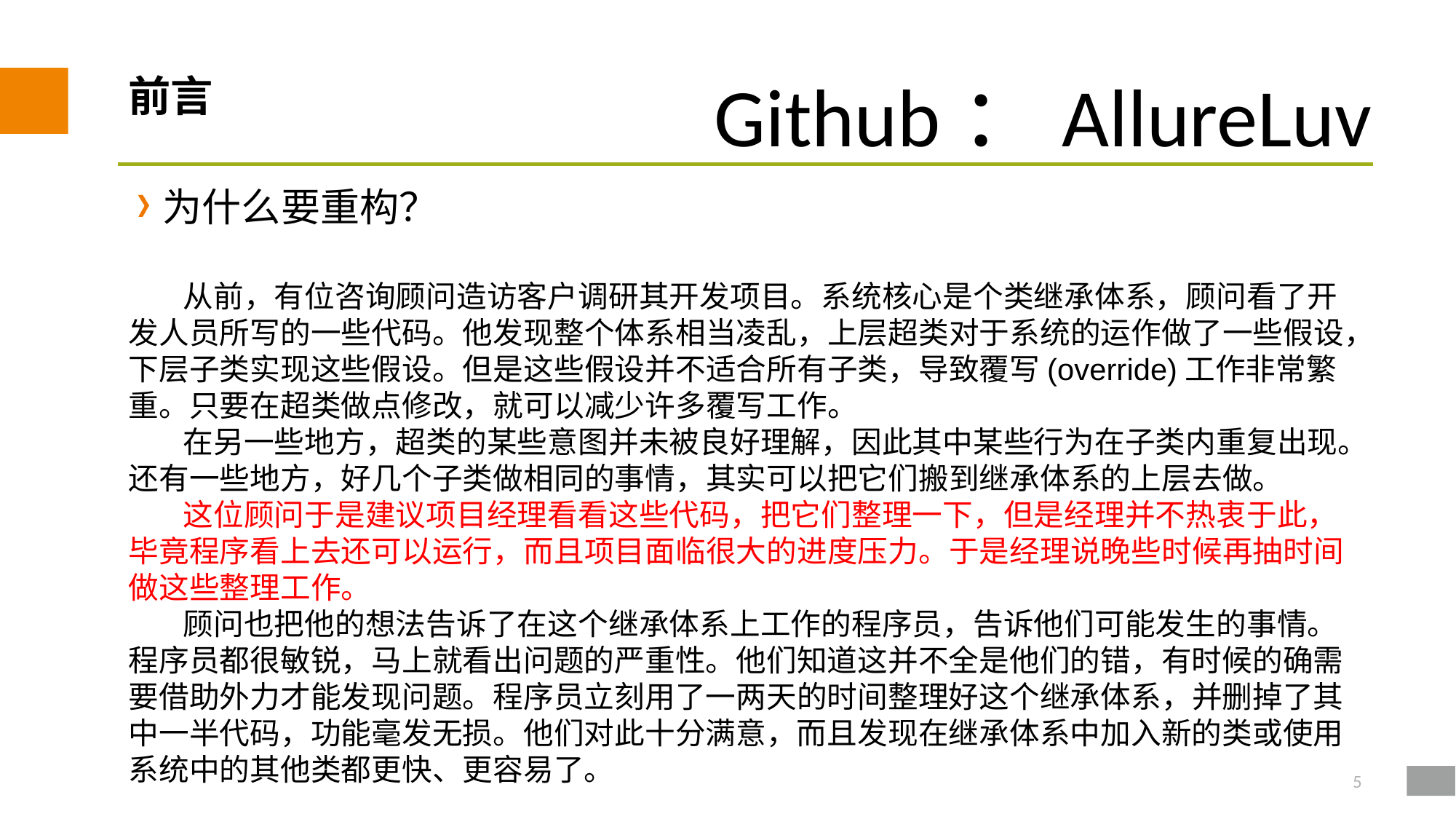

# 前言
为什么要重构？

从前，有位咨询顾问造访客户调研其开发项目。系统核心是个类继承体系，顾问看了开发人员所写的一些代码。他发现整个体系相当凌乱，上层超类对于系统的运作做了一些假设，下层子类实现这些假设。但是这些假设并不适合所有子类，导致覆写(override)工作非常繁重。只要在超类做点修改，就可以减少许多覆写工作。
在另一些地方，超类的某些意图并未被良好理解，因此其中某些行为在子类内重复出现。还有一些地方，好几个子类做相同的事情，其实可以把它们搬到继承体系的上层去做。
这位顾问于是建议项目经理看看这些代码，把它们整理一下，但是经理并不热衷于此，毕竟程序看上去还可以运行，而且项目面临很大的进度压力。于是经理说晚些时候再抽时间做这些整理工作。
顾问也把他的想法告诉了在这个继承体系上工作的程序员，告诉他们可能发生的事情。程序员都很敏锐，马上就看出问题的严重性。他们知道这并不全是他们的错，有时候的确需要借助外力才能发现问题。程序员立刻用了一两天的时间整理好这个继承体系，并删掉了其中一半代码，功能毫发无损。他们对此十分满意，而且发现在继承体系中加入新的类或使用系统中的其他类都更快、更容易了。

5